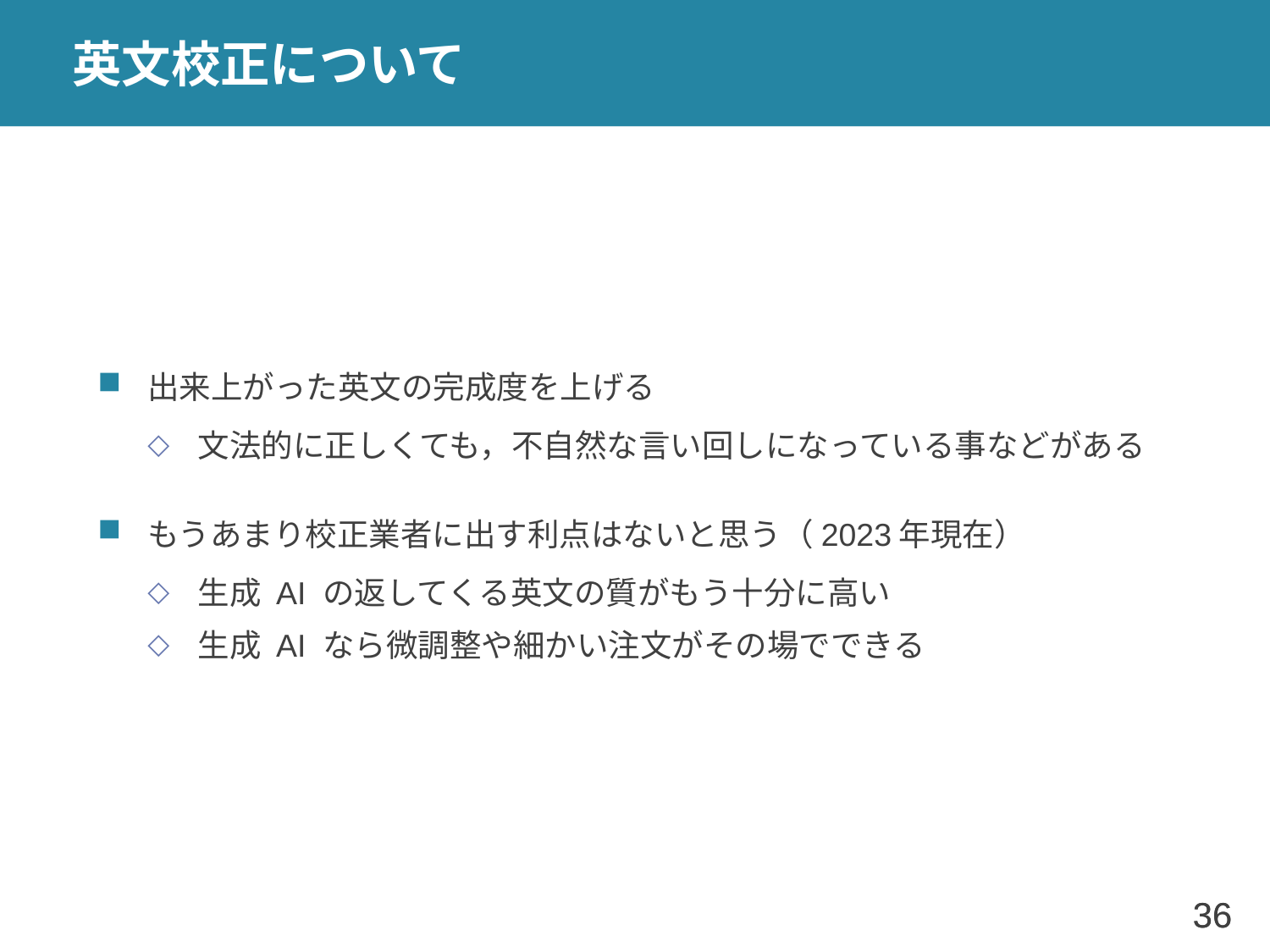

# 英文校正について
出来上がった英文の完成度を上げる
文法的に正しくても，不自然な言い回しになっている事などがある
もうあまり校正業者に出す利点はないと思う（2023年現在）
生成 AI の返してくる英文の質がもう十分に高い
生成 AI なら微調整や細かい注文がその場でできる